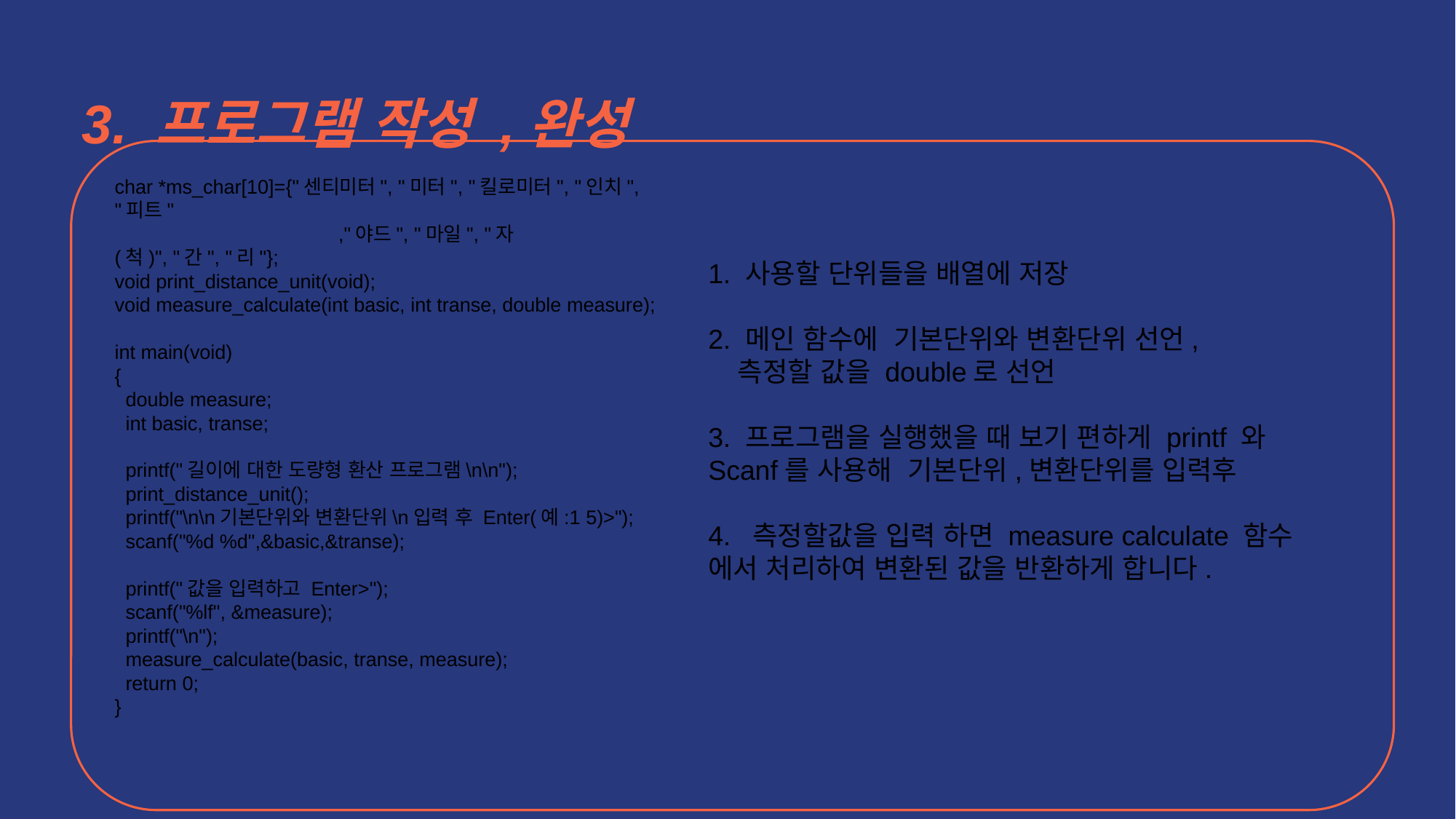

patagonia
3. 프로그램 작성 ,완성

char *ms_char[10]={"센티미터", "미터", "킬로미터", "인치", "피트"
		 ,"야드", "마일", "자(척)", "간", "리"};
void print_distance_unit(void);
void measure_calculate(int basic, int transe, double measure);

int main(void)
{
  double measure;
  int basic, transe;

  printf("길이에 대한 도량형 환산 프로그램\n\n");
  print_distance_unit();
  printf("\n\n기본단위와 변환단위\n입력 후 Enter(예:1 5)>");
  scanf("%d %d",&basic,&transe);

  printf("값을 입력하고 Enter>");
  scanf("%lf", &measure);
  printf("\n");
  measure_calculate(basic, transe, measure);
  return 0;
}

1. 사용할 단위들을 배열에 저장

2. 메인 함수에  기본단위와 변환단위 선언,
   측정할 값을 double로 선언

3. 프로그램을 실행했을 때 보기 편하게 printf 와
Scanf를 사용해  기본단위,변환단위를 입력후

4.  측정할값을 입력 하면 measure calculate 함수 에서 처리하여 변환된 값을 반환하게 합니다.